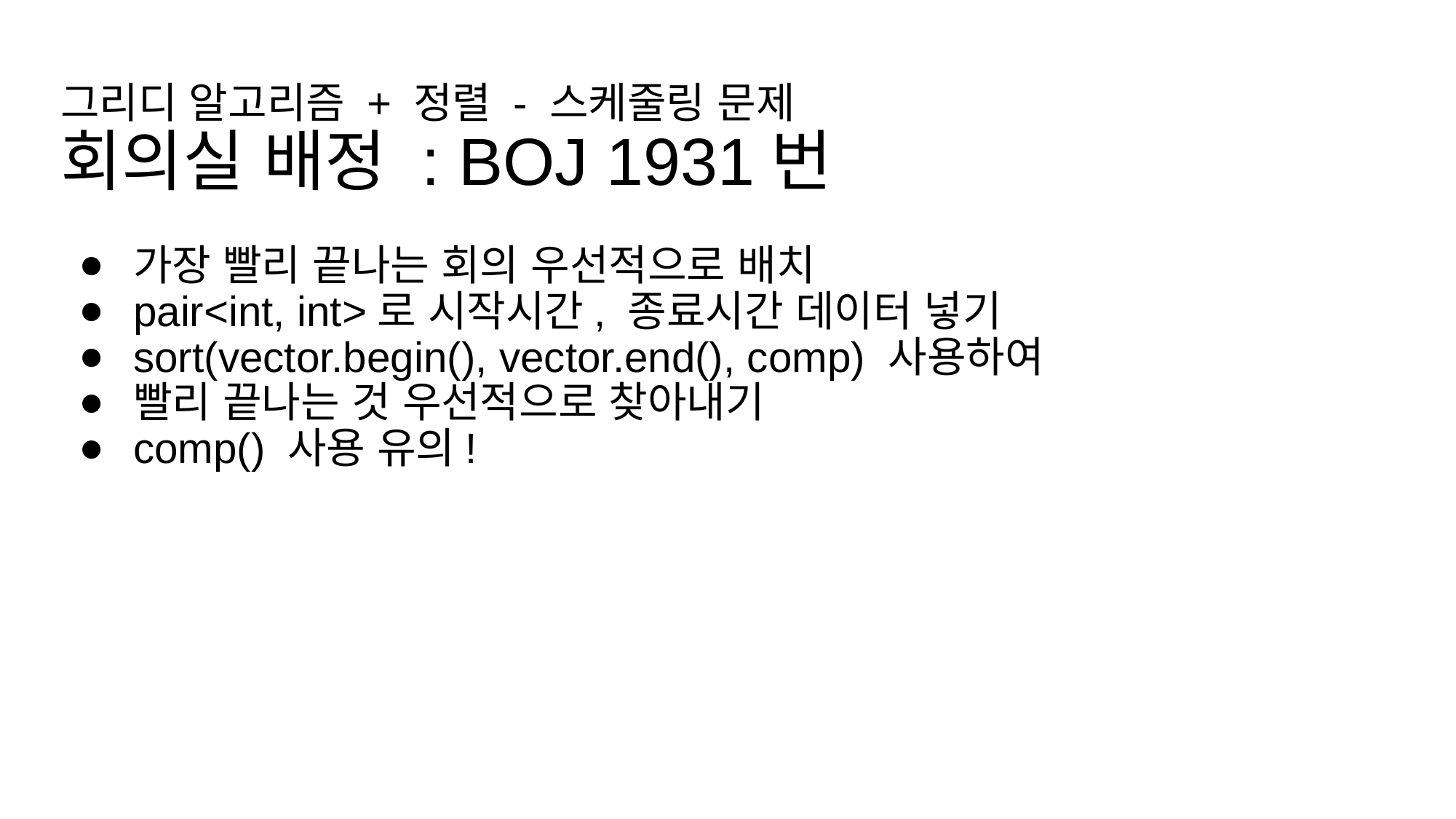

# 그리디 알고리즘 + 정렬 - 스케줄링 문제 회의실 배정 : BOJ 1931번
가장 빨리 끝나는 회의 우선적으로 배치
pair<int, int>로 시작시간, 종료시간 데이터 넣기
sort(vector.begin(), vector.end(), comp) 사용하여
빨리 끝나는 것 우선적으로 찾아내기
comp() 사용 유의!